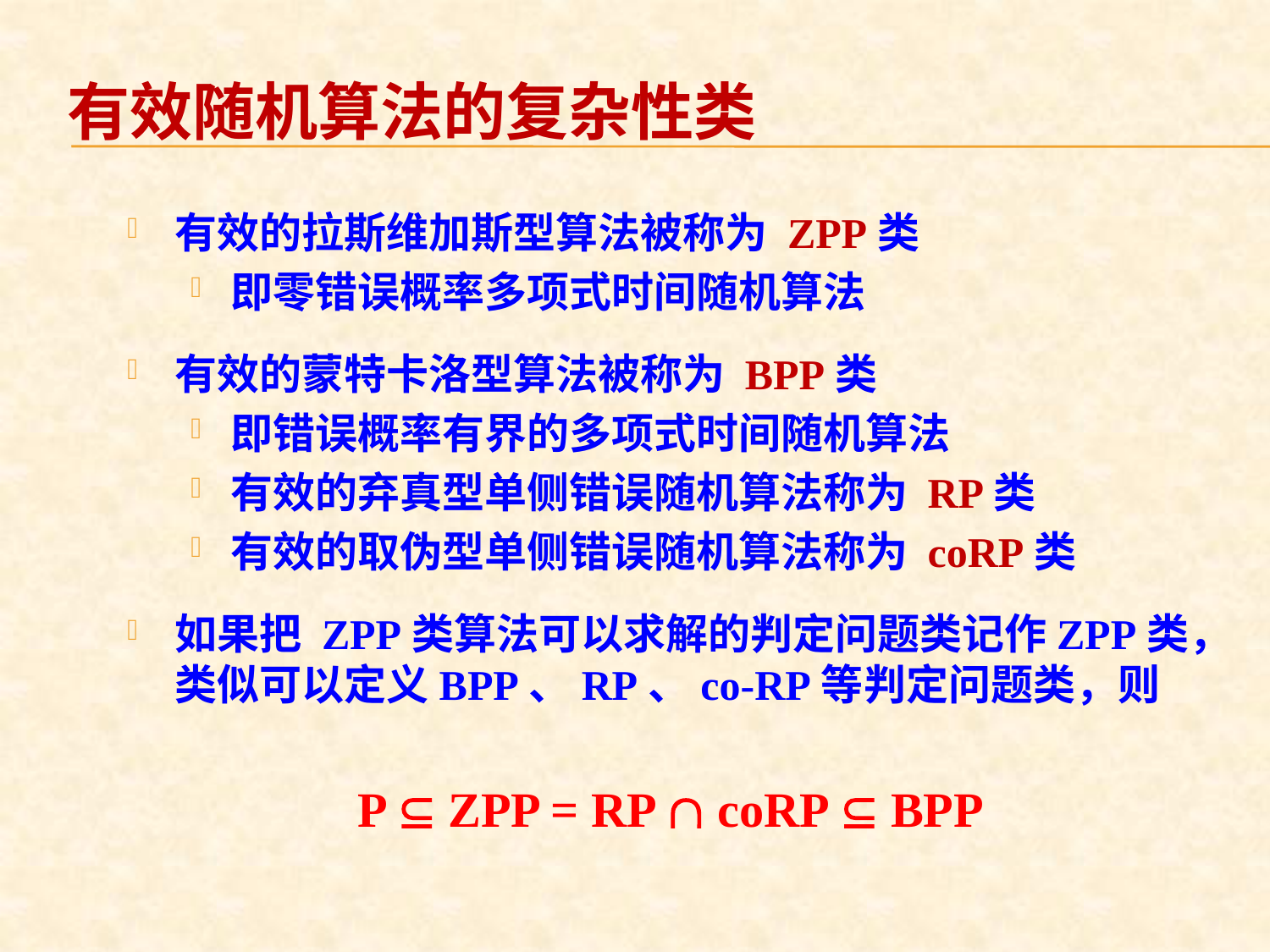

# 有效随机算法的复杂性类
有效的拉斯维加斯型算法被称为 ZPP类
即零错误概率多项式时间随机算法
有效的蒙特卡洛型算法被称为 BPP类
即错误概率有界的多项式时间随机算法
有效的弃真型单侧错误随机算法称为 RP类
有效的取伪型单侧错误随机算法称为 coRP类
如果把 ZPP类算法可以求解的判定问题类记作ZPP类，类似可以定义BPP、RP、co-RP等判定问题类，则

P ⊆ ZPP = RP ∩ coRP ⊆ BPP